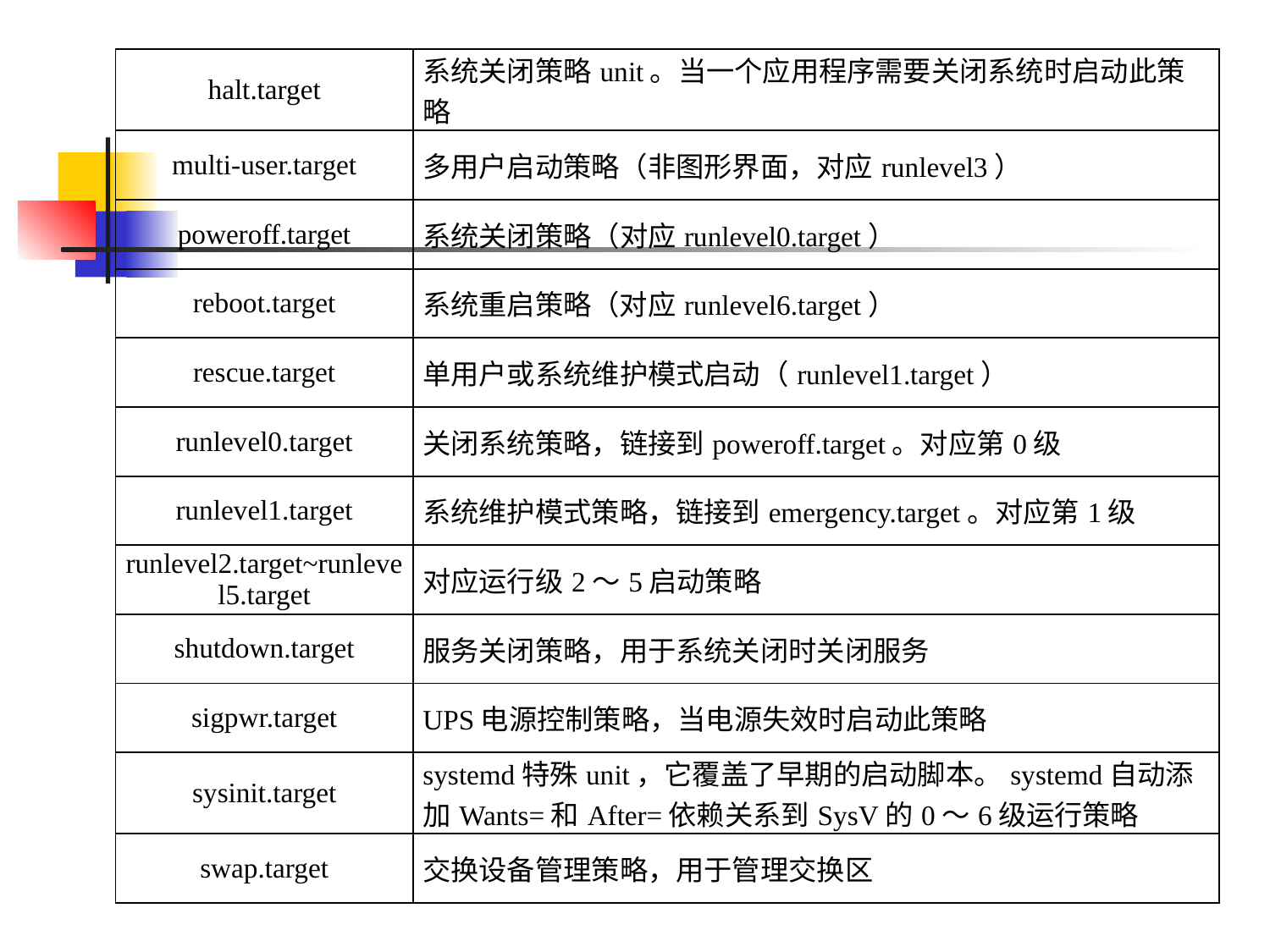

| halt.target | 系统关闭策略unit。当一个应用程序需要关闭系统时启动此策略 |
| --- | --- |
| multi-user.target | 多用户启动策略（非图形界面，对应runlevel3） |
| poweroff.target | 系统关闭策略（对应runlevel0.target） |
| reboot.target | 系统重启策略（对应runlevel6.target） |
| rescue.target | 单用户或系统维护模式启动（runlevel1.target） |
| runlevel0.target | 关闭系统策略，链接到poweroff.target。对应第0级 |
| runlevel1.target | 系统维护模式策略，链接到emergency.target。对应第1级 |
| runlevel2.target~runlevel5.target | 对应运行级2～5启动策略 |
| shutdown.target | 服务关闭策略，用于系统关闭时关闭服务 |
| sigpwr.target | UPS电源控制策略，当电源失效时启动此策略 |
| sysinit.target | systemd特殊unit，它覆盖了早期的启动脚本。systemd自动添加Wants=和After=依赖关系到SysV的0～6级运行策略 |
| swap.target | 交换设备管理策略，用于管理交换区 |